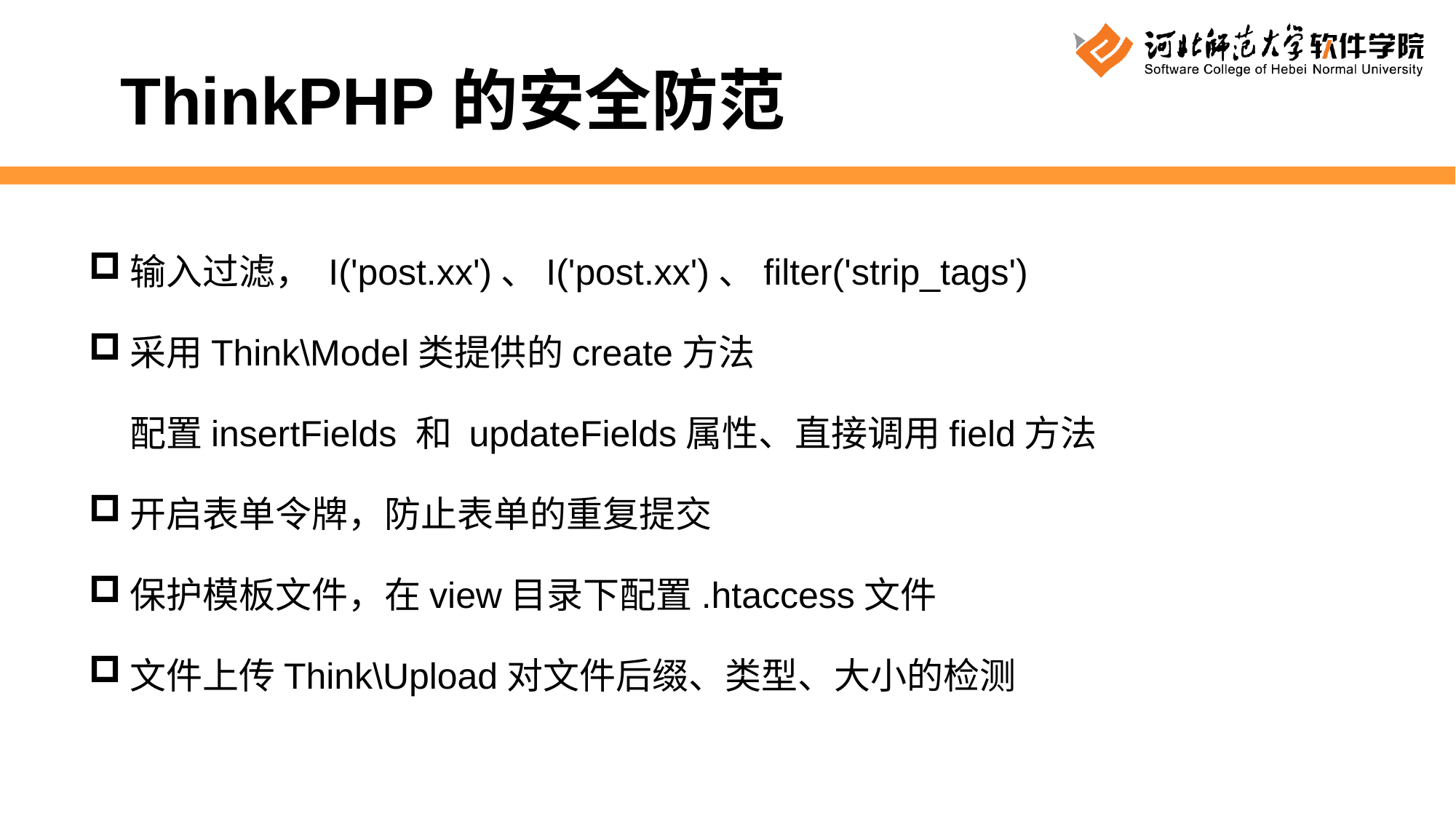

ThinkPHP的安全防范
输入过滤， I('post.xx')、I('post.xx')、filter('strip_tags')
采用Think\Model类提供的create方法
	配置insertFields 和 updateFields属性、直接调用field方法
开启表单令牌，防止表单的重复提交
保护模板文件，在view目录下配置.htaccess文件
文件上传Think\Upload对文件后缀、类型、大小的检测